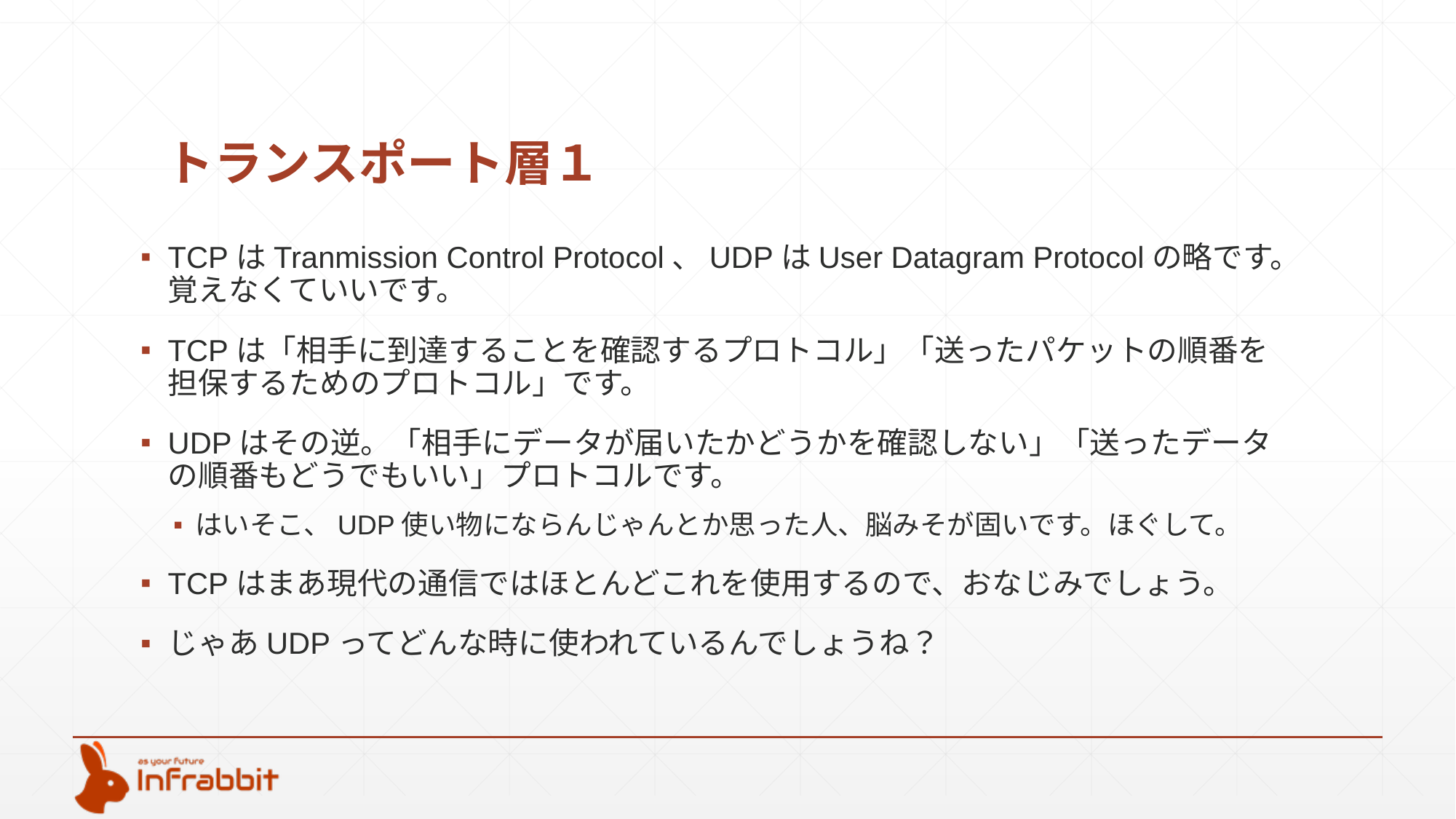

# トランスポート層１
TCPはTranmission Control Protocol、UDPはUser Datagram Protocolの略です。覚えなくていいです。
TCPは「相手に到達することを確認するプロトコル」「送ったパケットの順番を担保するためのプロトコル」です。
UDPはその逆。「相手にデータが届いたかどうかを確認しない」「送ったデータの順番もどうでもいい」プロトコルです。
はいそこ、UDP使い物にならんじゃんとか思った人、脳みそが固いです。ほぐして。
TCPはまあ現代の通信ではほとんどこれを使用するので、おなじみでしょう。
じゃあUDPってどんな時に使われているんでしょうね？